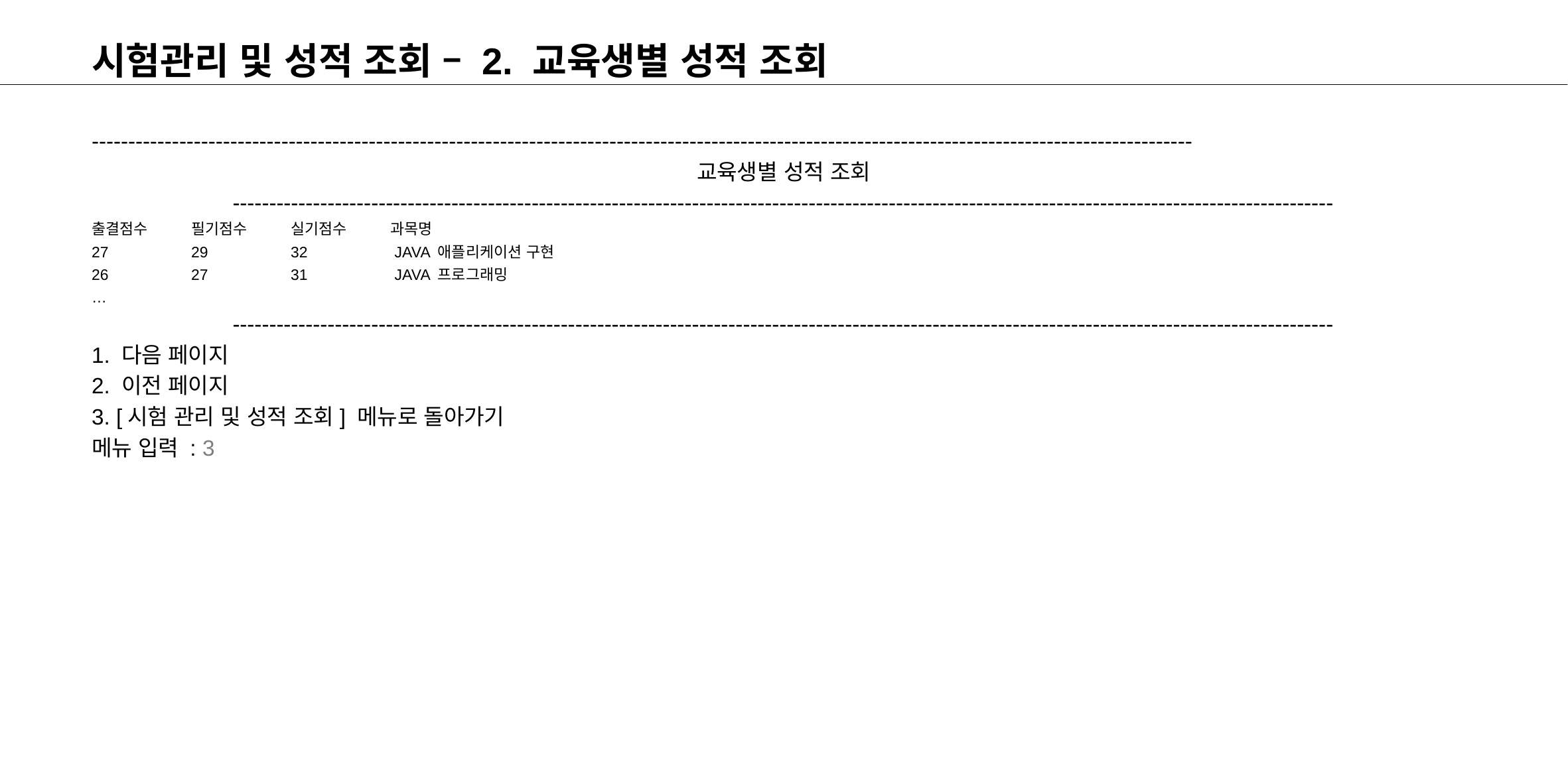

# 시험관리 및 성적 조회 – 2. 교육생별 성적 조회
-------------------------------------------------------------------------------------------------------------------------------------------------------
교육생별 성적 조회
-------------------------------------------------------------------------------------------------------------------------------------------------------
출결점수	필기점수	실기점수	과목명
27	29	32	 JAVA 애플리케이션 구현
26	27	31	 JAVA 프로그래밍
…
-------------------------------------------------------------------------------------------------------------------------------------------------------
1. 다음 페이지
2. 이전 페이지
3. [시험 관리 및 성적 조회] 메뉴로 돌아가기
메뉴 입력 : 3